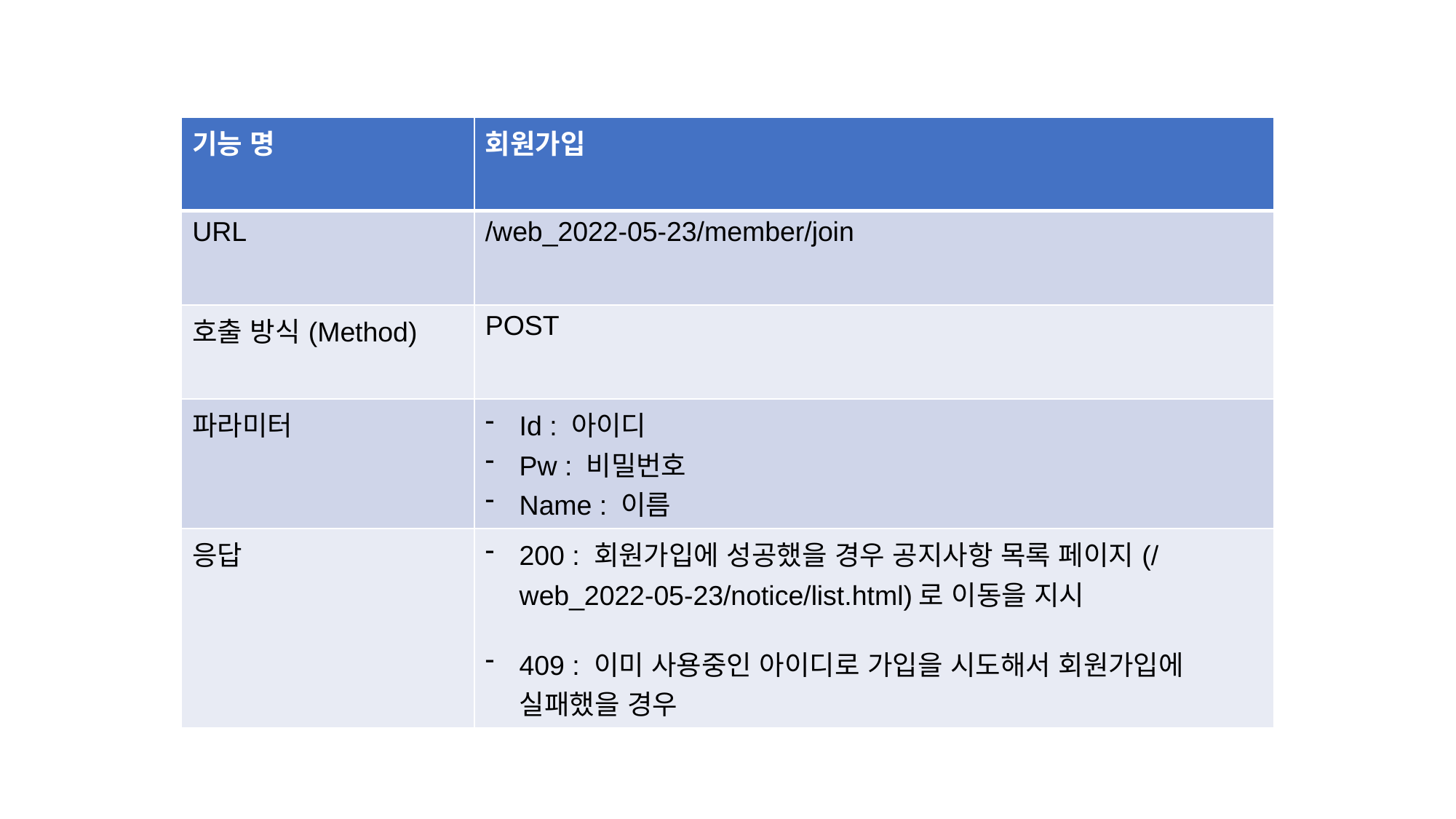

| 기능 명 | 회원가입 |
| --- | --- |
| URL | /web\_2022-05-23/member/join |
| 호출 방식(Method) | POST |
| 파라미터 | Id : 아이디 Pw : 비밀번호 Name : 이름 |
| 응답 | 200 : 회원가입에 성공했을 경우 공지사항 목록 페이지(/web\_2022-05-23/notice/list.html)로 이동을 지시 409 : 이미 사용중인 아이디로 가입을 시도해서 회원가입에 실패했을 경우 |